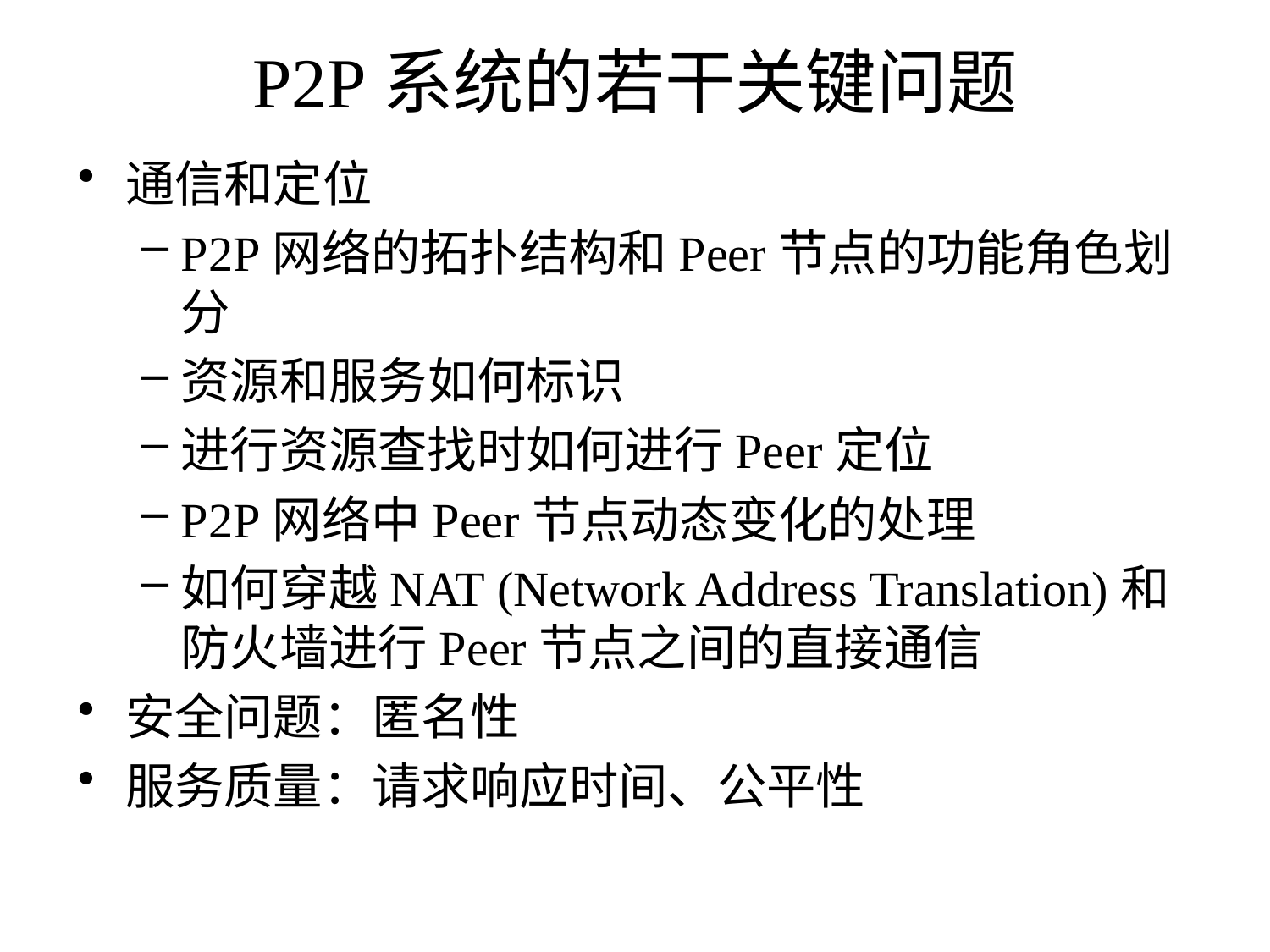

# P2P系统的若干关键问题
通信和定位
P2P网络的拓扑结构和Peer节点的功能角色划分
资源和服务如何标识
进行资源查找时如何进行Peer定位
P2P网络中Peer节点动态变化的处理
如何穿越NAT (Network Address Translation)和防火墙进行Peer节点之间的直接通信
安全问题：匿名性
服务质量：请求响应时间、公平性